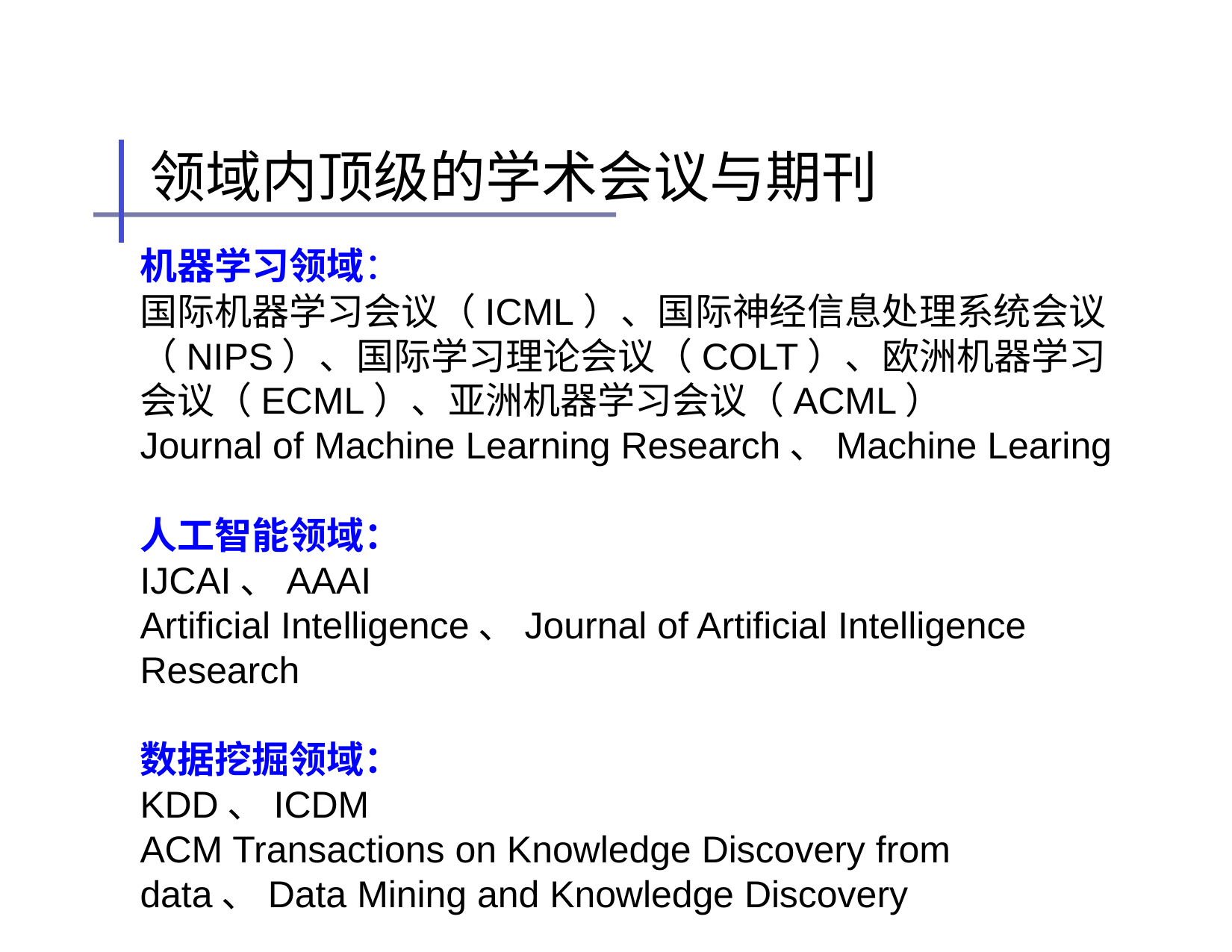

# 领域内顶级的学术会议与期刊
机器学习领域：
国际机器学习会议（ICML）、国际神经信息处理系统会议（NIPS）、国际学习理论会议（COLT）、欧洲机器学习会议（ECML）、亚洲机器学习会议（ACML）
Journal of Machine Learning Research、Machine Learing

人工智能领域：
IJCAI、AAAI
Artificial Intelligence、Journal of Artificial Intelligence Research

数据挖掘领域：
KDD、ICDM
ACM Transactions on Knowledge Discovery from data、Data Mining and Knowledge Discovery